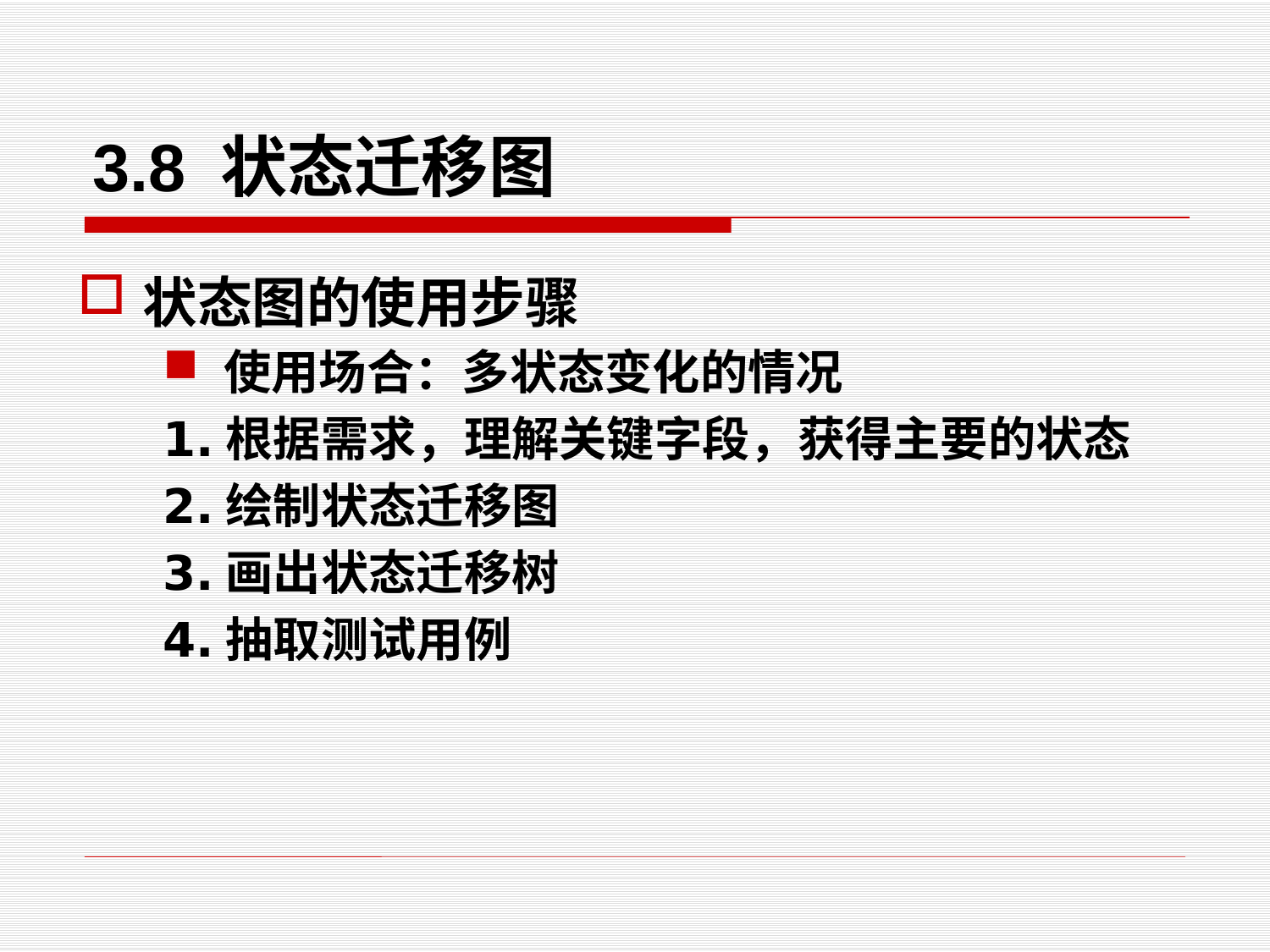

3.8 状态迁移图
# 状态图的使用步骤
使用场合：多状态变化的情况
1.根据需求，理解关键字段，获得主要的状态
2.绘制状态迁移图
3.画出状态迁移树
4.抽取测试用例